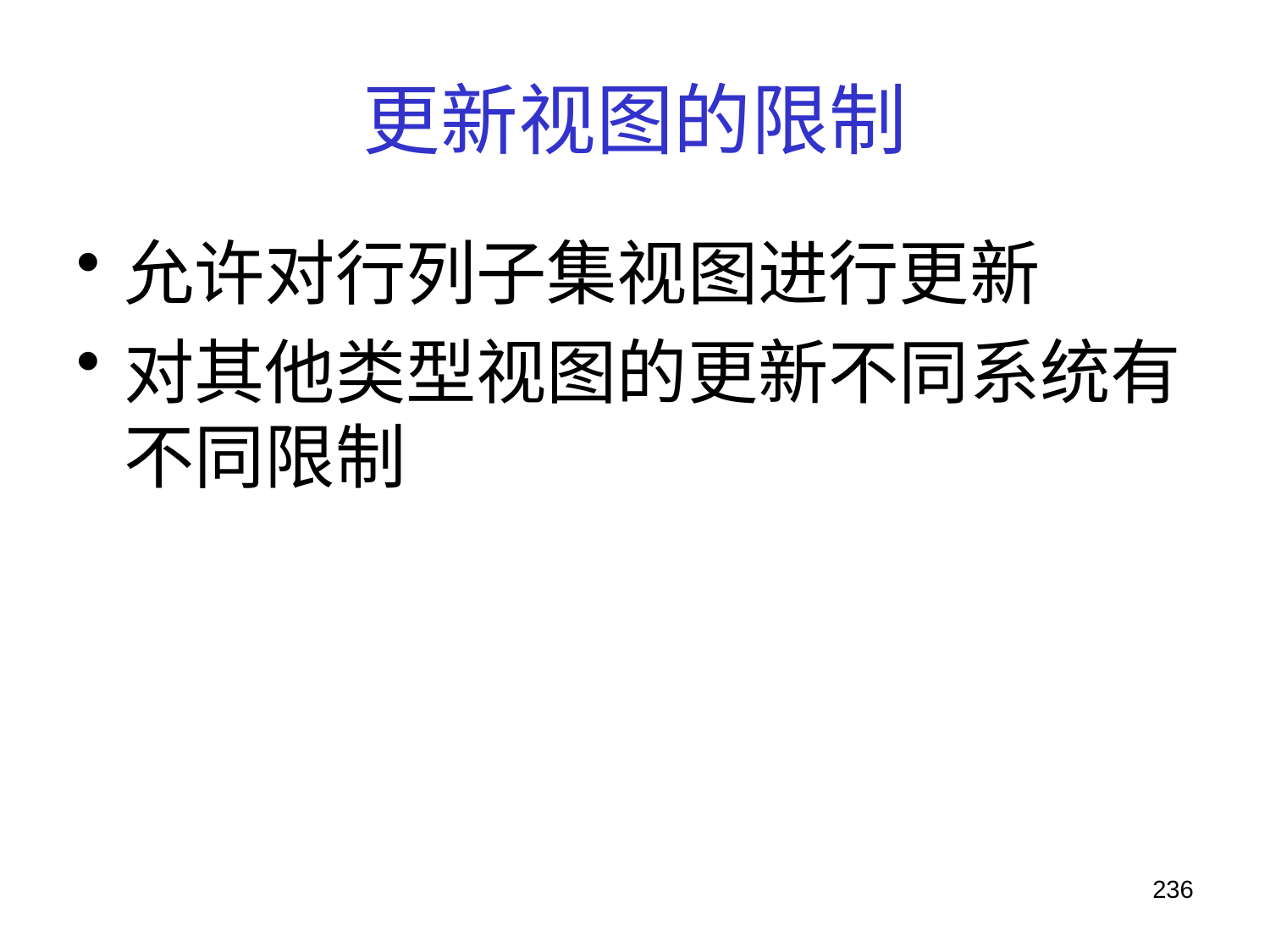

# 更新视图的限制
允许对行列子集视图进行更新
对其他类型视图的更新不同系统有不同限制

236